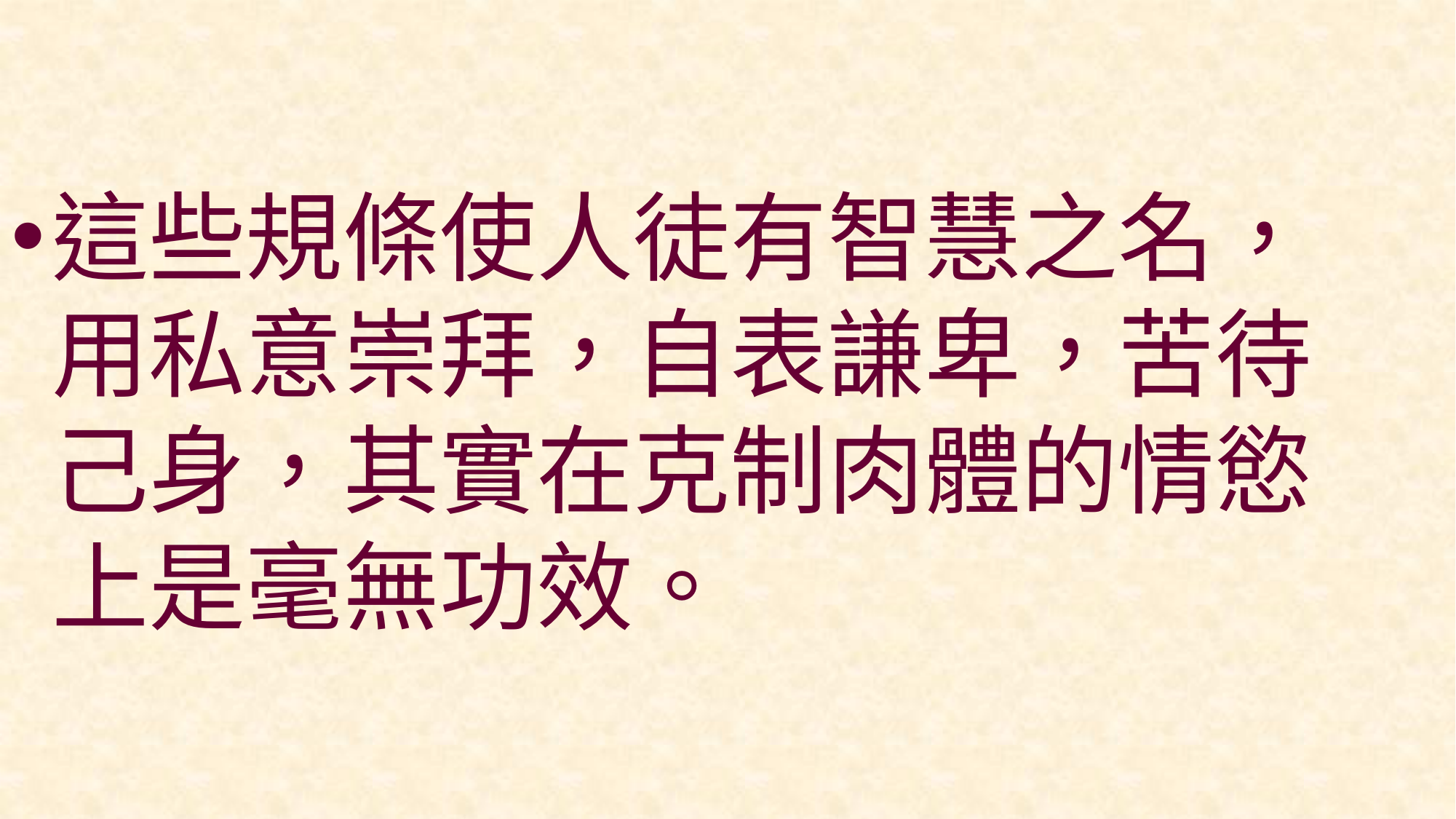

這些規條使人徒有智慧之名，用私意崇拜，自表謙卑，苦待己身，其實在克制肉體的情慾上是毫無功效。